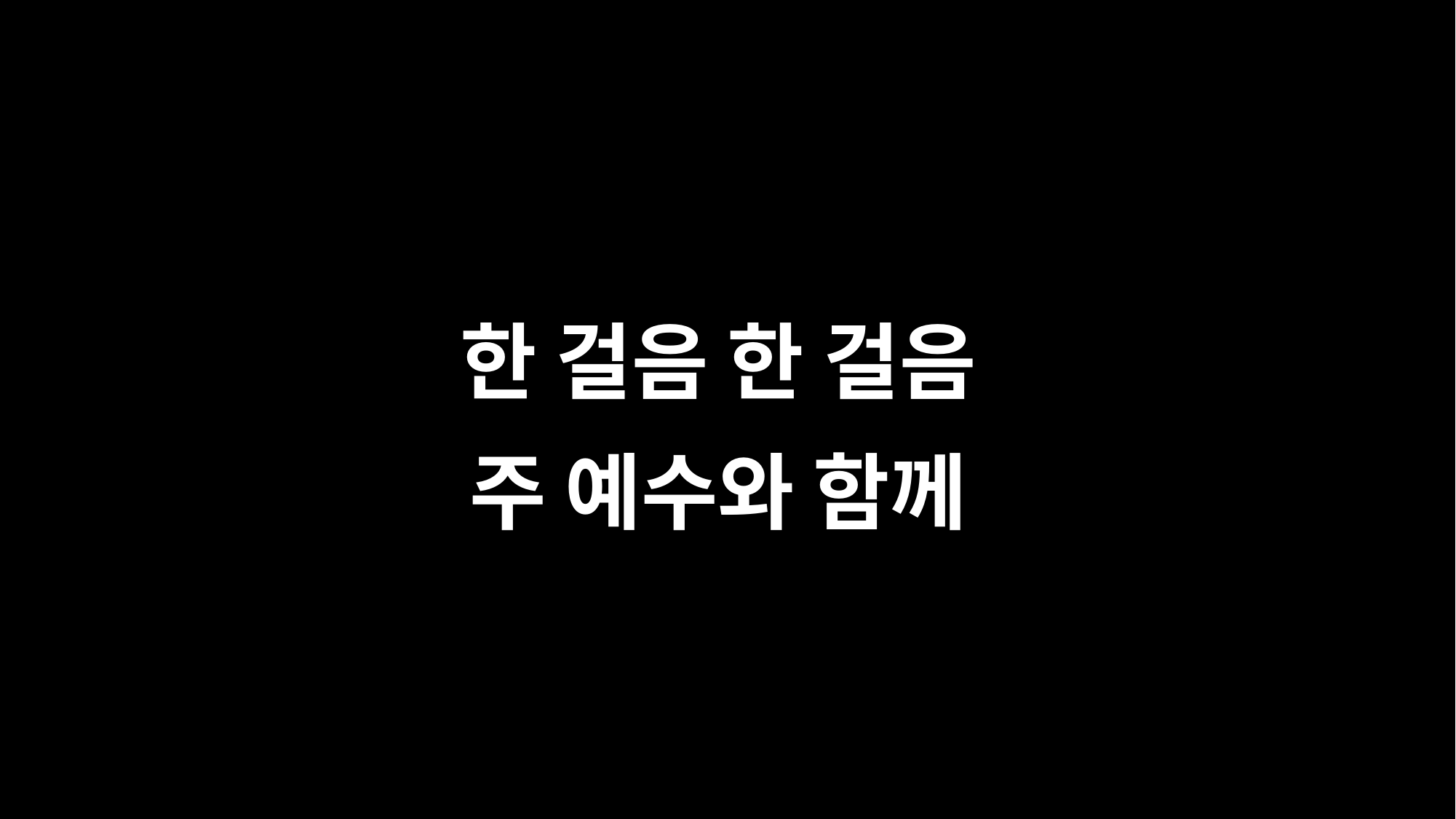

한 걸음 한 걸음
주 예수와 함께